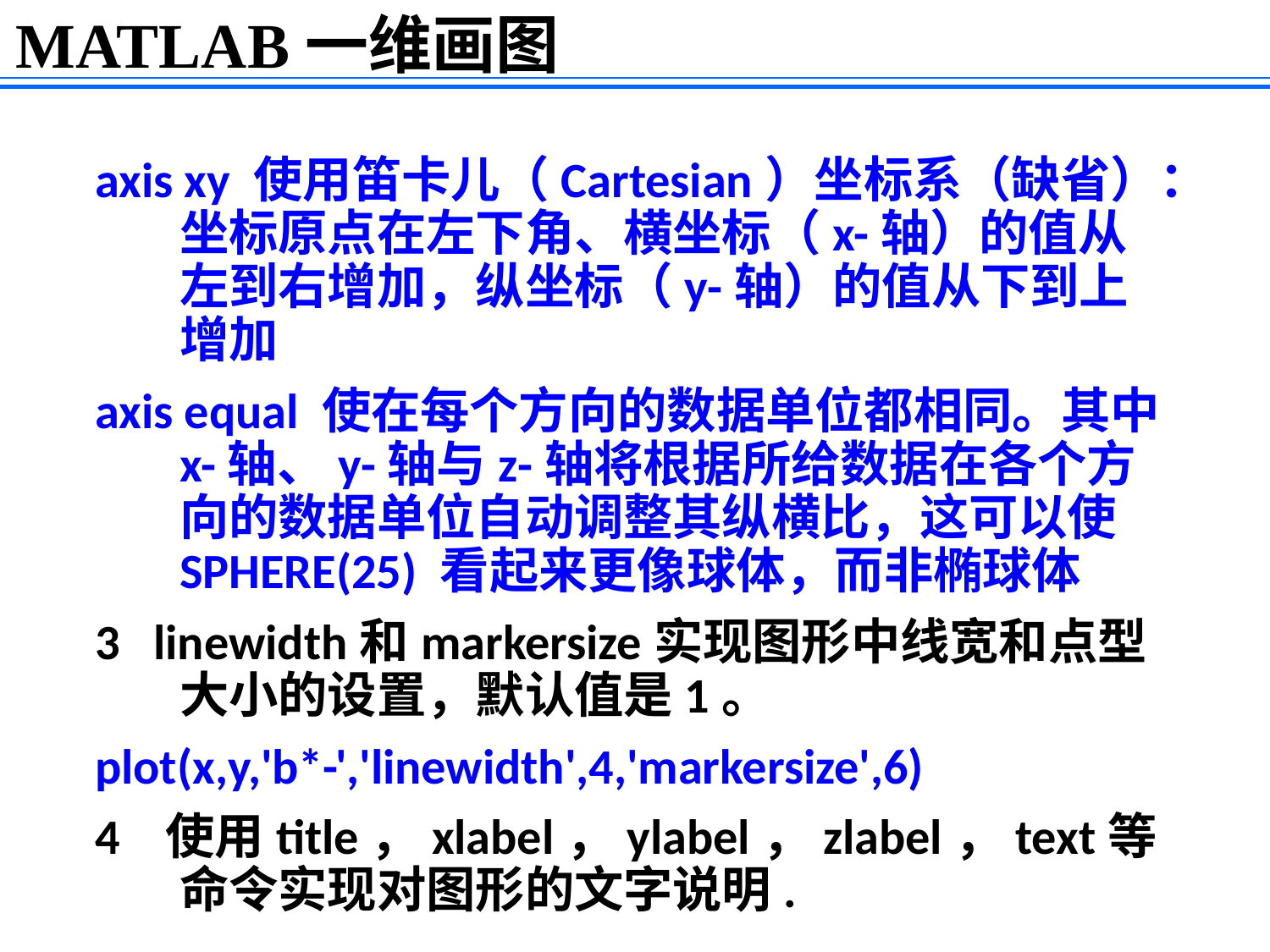

MATLAB一维画图

axis xy 使用笛卡儿（Cartesian）坐标系（缺省）：坐标原点在左下角、横坐标（x-轴）的值从左到右增加，纵坐标（y-轴）的值从下到上增加
axis equal 使在每个方向的数据单位都相同。其中x-轴、y-轴与z-轴将根据所给数据在各个方向的数据单位自动调整其纵横比，这可以使SPHERE(25) 看起来更像球体，而非椭球体
3   linewidth和markersize实现图形中线宽和点型大小的设置，默认值是1。
plot(x,y,'b*-','linewidth',4,'markersize',6)
4   使用title，xlabel，ylabel，zlabel，text等命令实现对图形的文字说明.